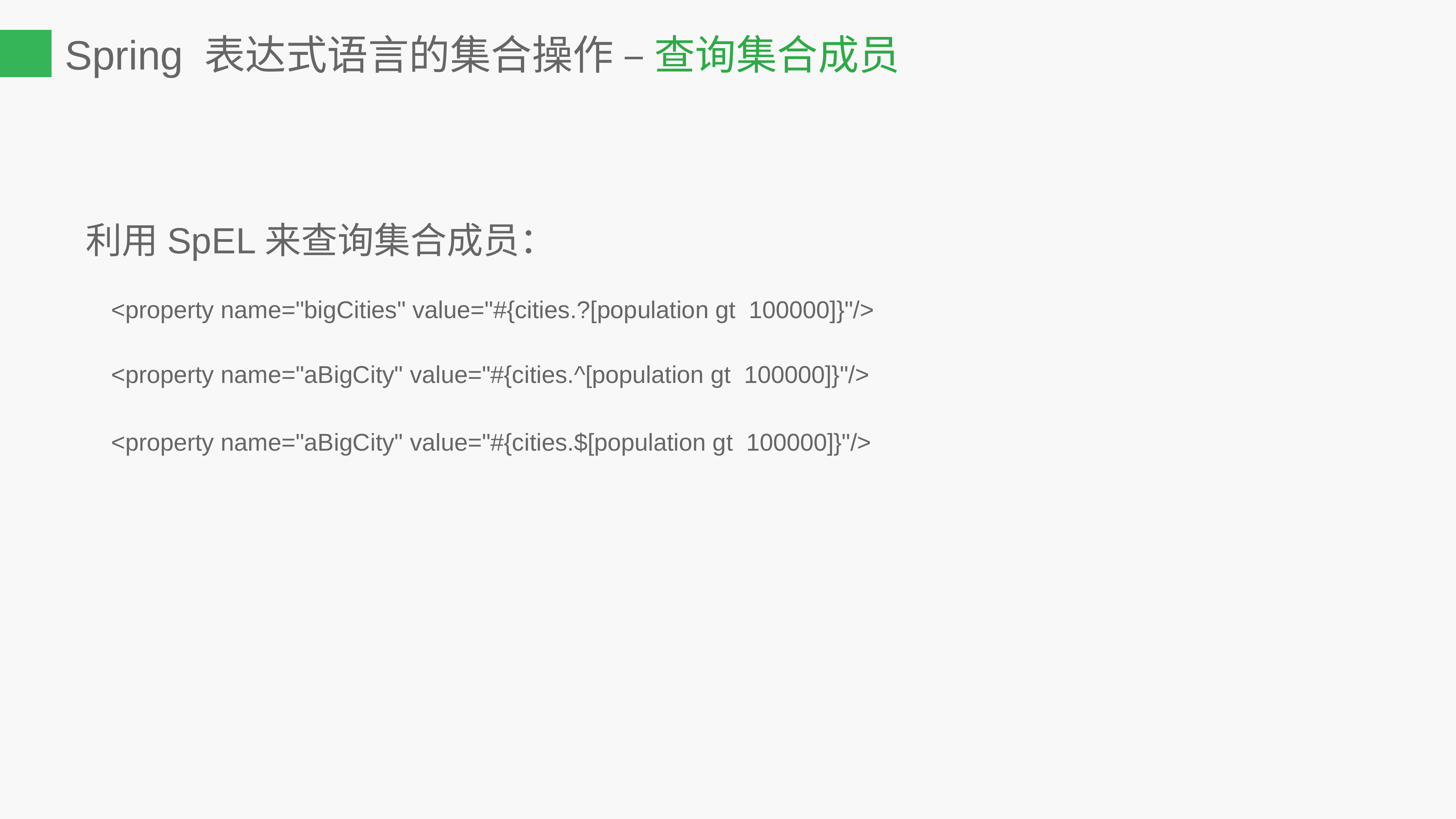

Spring 表达式语言的集合操作 – 查询集合成员

利用SpEL来查询集合成员：
<property name="bigCities" value="#{cities.?[population gt  100000]}"/>
<property name="aBigCity" value="#{cities.^[population gt  100000]}"/>
<property name="aBigCity" value="#{cities.$[population gt  100000]}"/>